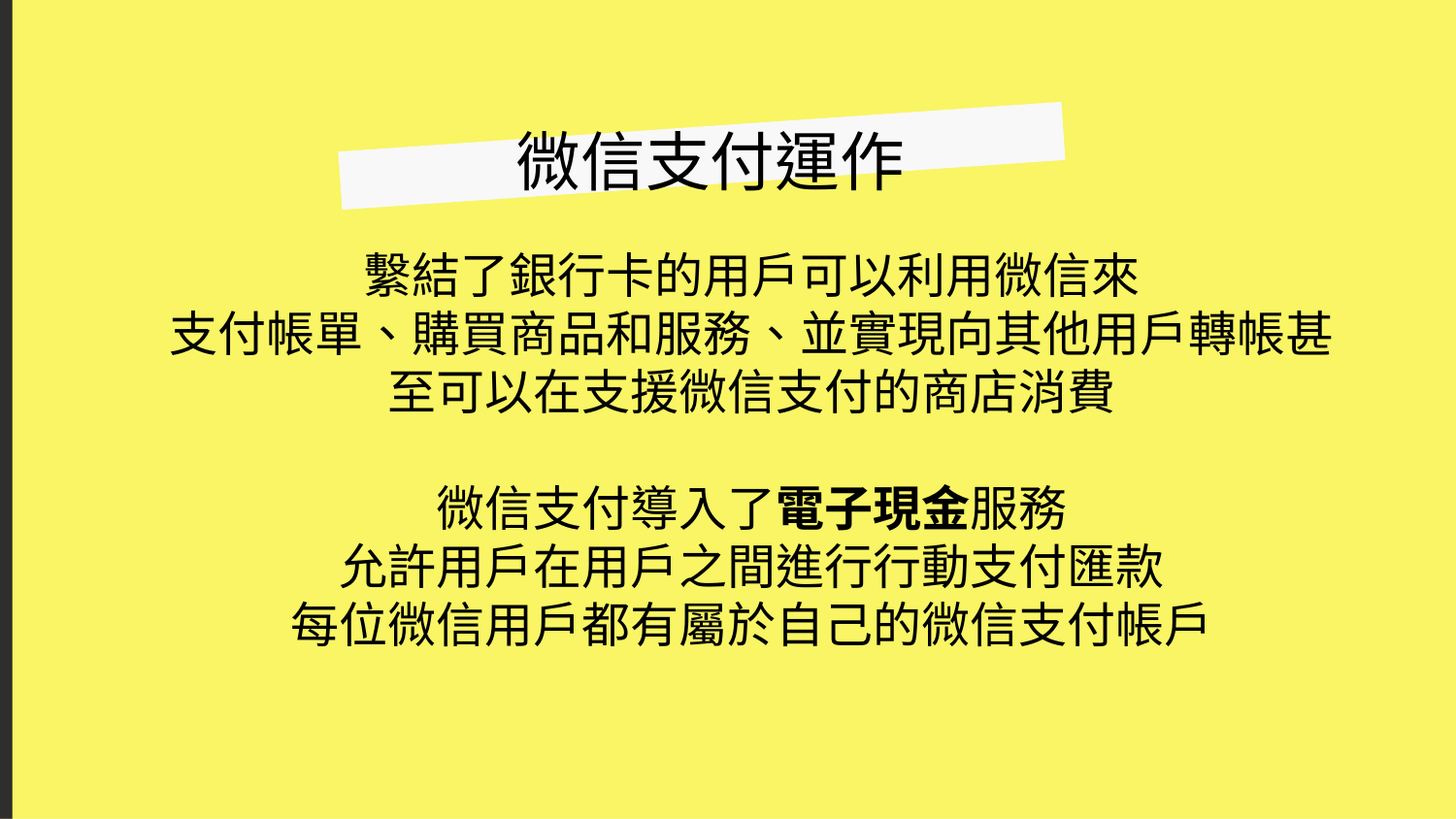

# 微信支付運作

繫結了銀行卡的用戶可以利用微信來
支付帳單、購買商品和服務、並實現向其他用戶轉帳甚至可以在支援微信支付的商店消費

微信支付導入了電子現金服務
允許用戶在用戶之間進行行動支付匯款
每位微信用戶都有屬於自己的微信支付帳戶